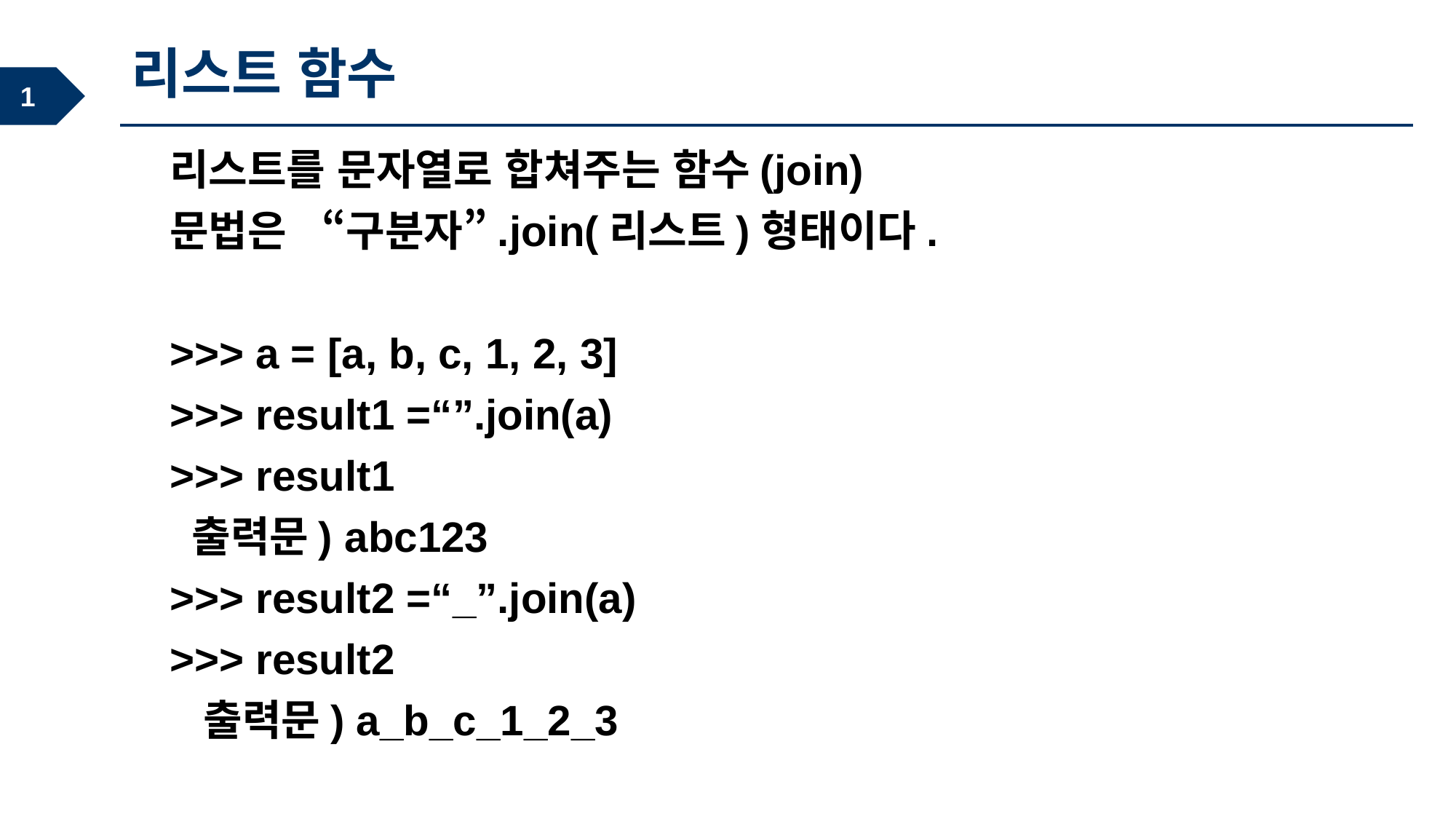

리스트 함수
리스트를 문자열로 합쳐주는 함수(join)
문법은   “구분자”.join(리스트)형태이다.

>>> a = [a, b, c, 1, 2, 3]
>>> result1 =“”.join(a)
>>> result1
 출력문) abc123
>>> result2 =“_”.join(a)
>>> result2
  출력문) a_b_c_1_2_3